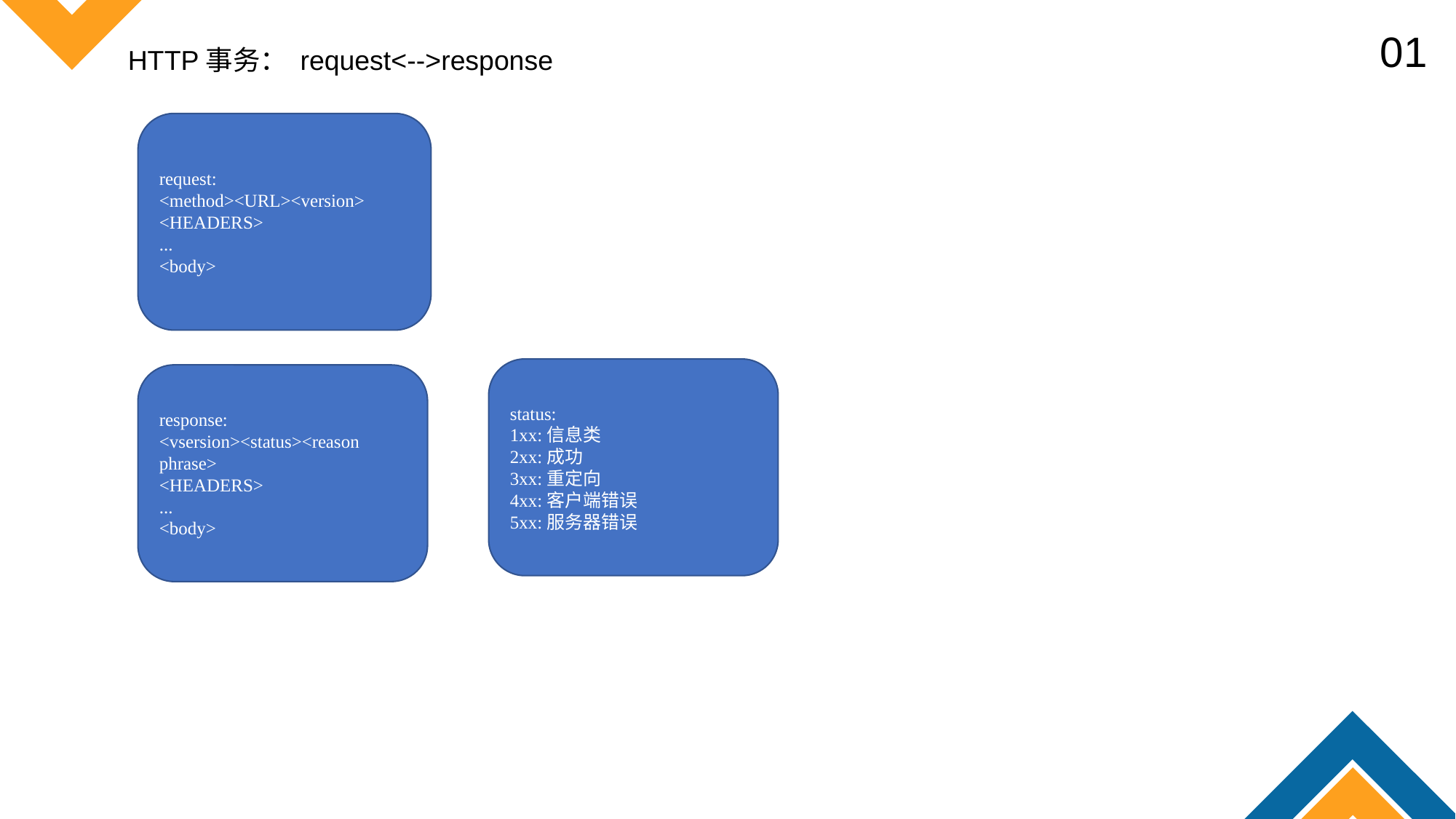

01
HTTP事务： request<-->response
request:
<method><URL><version>
<HEADERS>
...
<body>
status:
1xx:信息类
2xx:成功
3xx:重定向
4xx:客户端错误
5xx:服务器错误
response:
<vsersion><status><reason phrase>
<HEADERS>
...
<body>